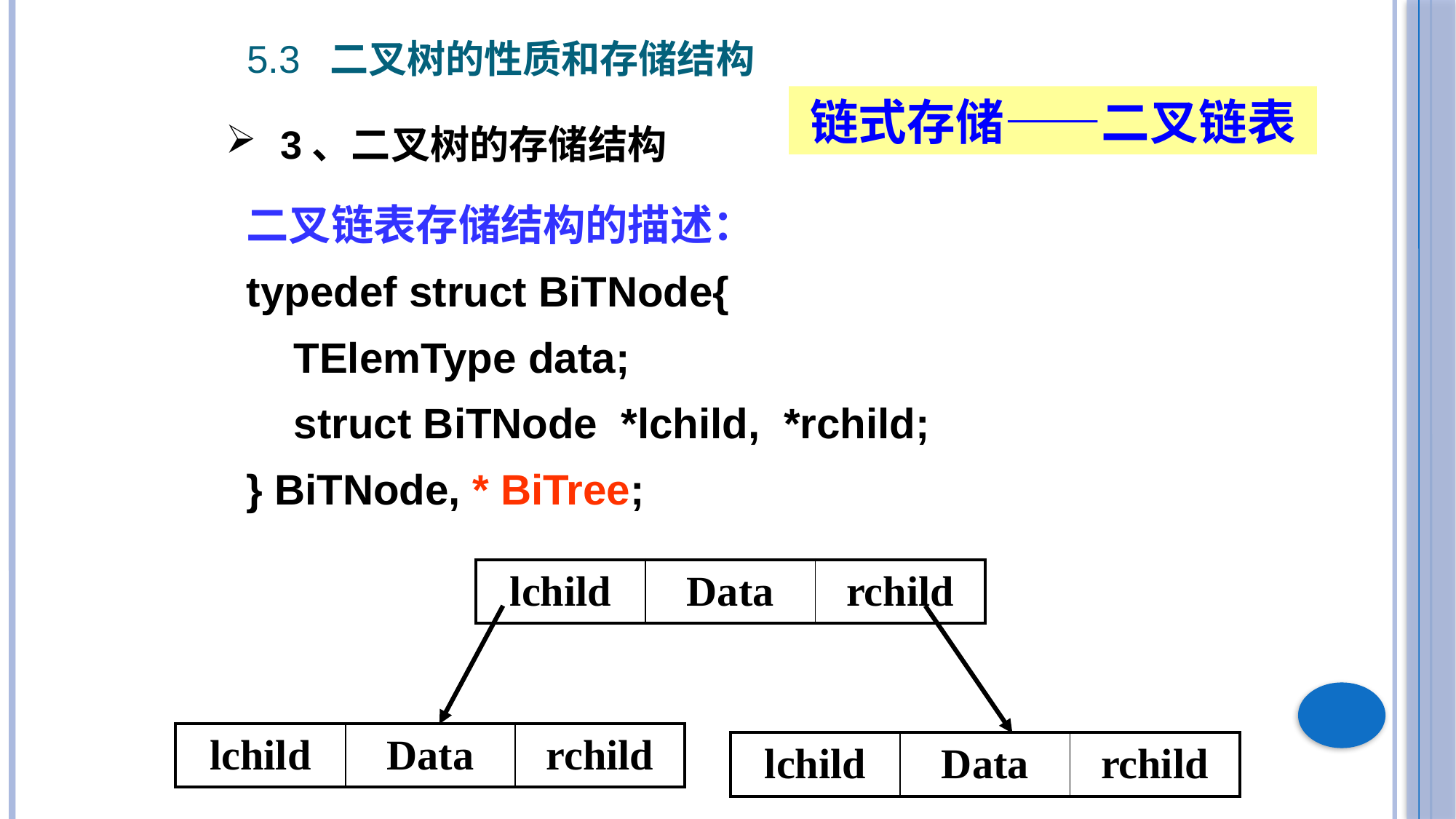

5.3  二叉树的性质和存储结构
链式存储——二叉链表
3、二叉树的存储结构
二叉链表存储结构的描述：
typedef struct BiTNode{
    TElemType data;
    struct BiTNode  *lchild,  *rchild;
} BiTNode, * BiTree;
| lchild | Data | rchild |
| --- | --- | --- |

| lchild | Data | rchild |
| --- | --- | --- |
| lchild | Data | rchild |
| --- | --- | --- |